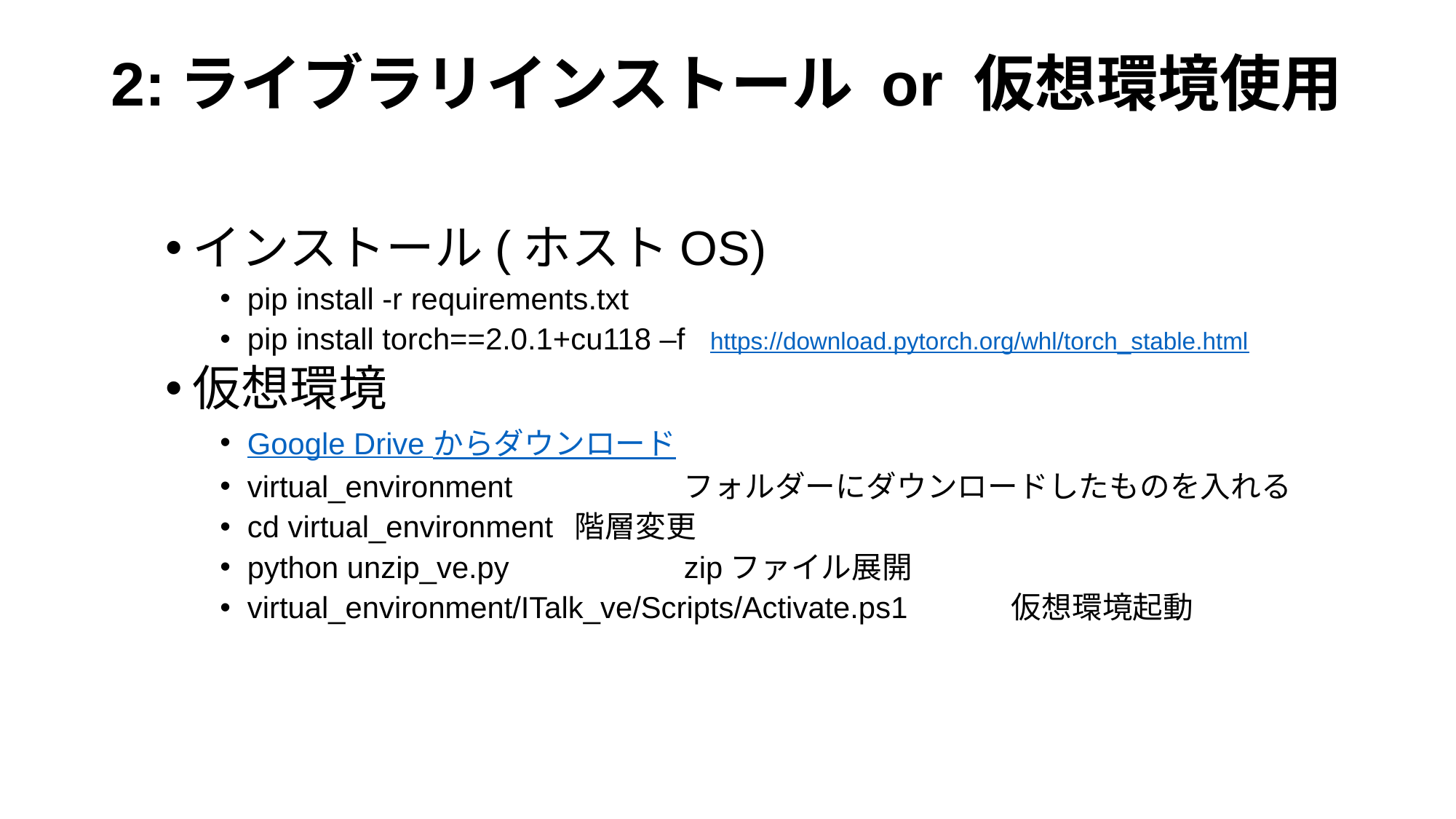

# 2:ライブラリインストール or 仮想環境使用
インストール(ホストOS)
pip install -r requirements.txt
pip install torch==2.0.1+cu118 –f   https://download.pytorch.org/whl/torch_stable.html
仮想環境
Google Drive からダウンロード
virtual_environment		フォルダーにダウンロードしたものを入れる
cd virtual_environment	階層変更
python unzip_ve.py 		zipファイル展開
virtual_environment/ITalk_ve/Scripts/Activate.ps1	仮想環境起動